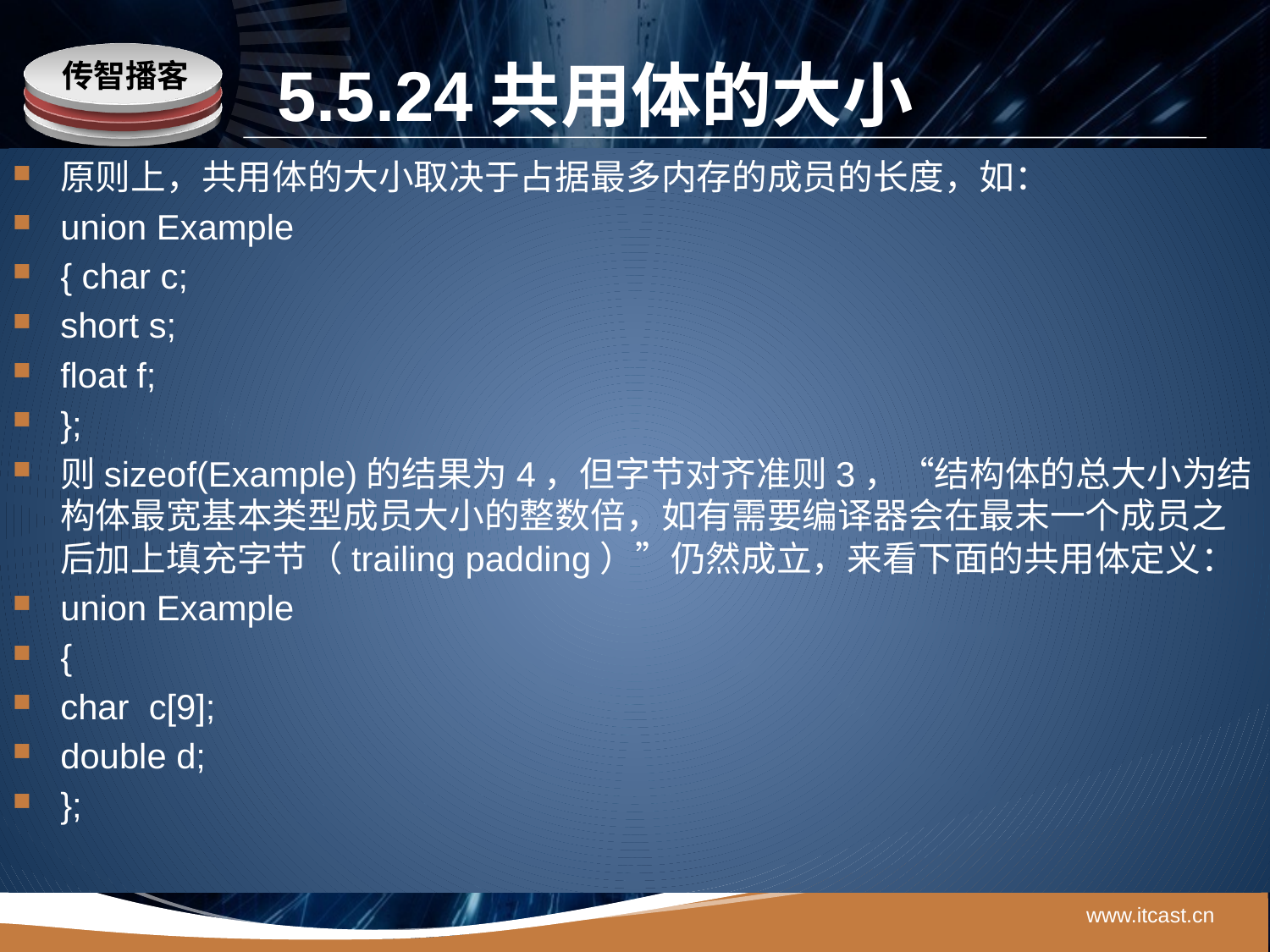

# 5.5.24共用体的大小
原则上，共用体的大小取决于占据最多内存的成员的长度，如：
union Example
{ char c;
short s;
float f;
};
则sizeof(Example)的结果为4，但字节对齐准则3，“结构体的总大小为结构体最宽基本类型成员大小的整数倍，如有需要编译器会在最末一个成员之后加上填充字节（trailing padding）”仍然成立，来看下面的共用体定义：
union Example
{
char  c[9];
double d;
};
www.itcast.cn